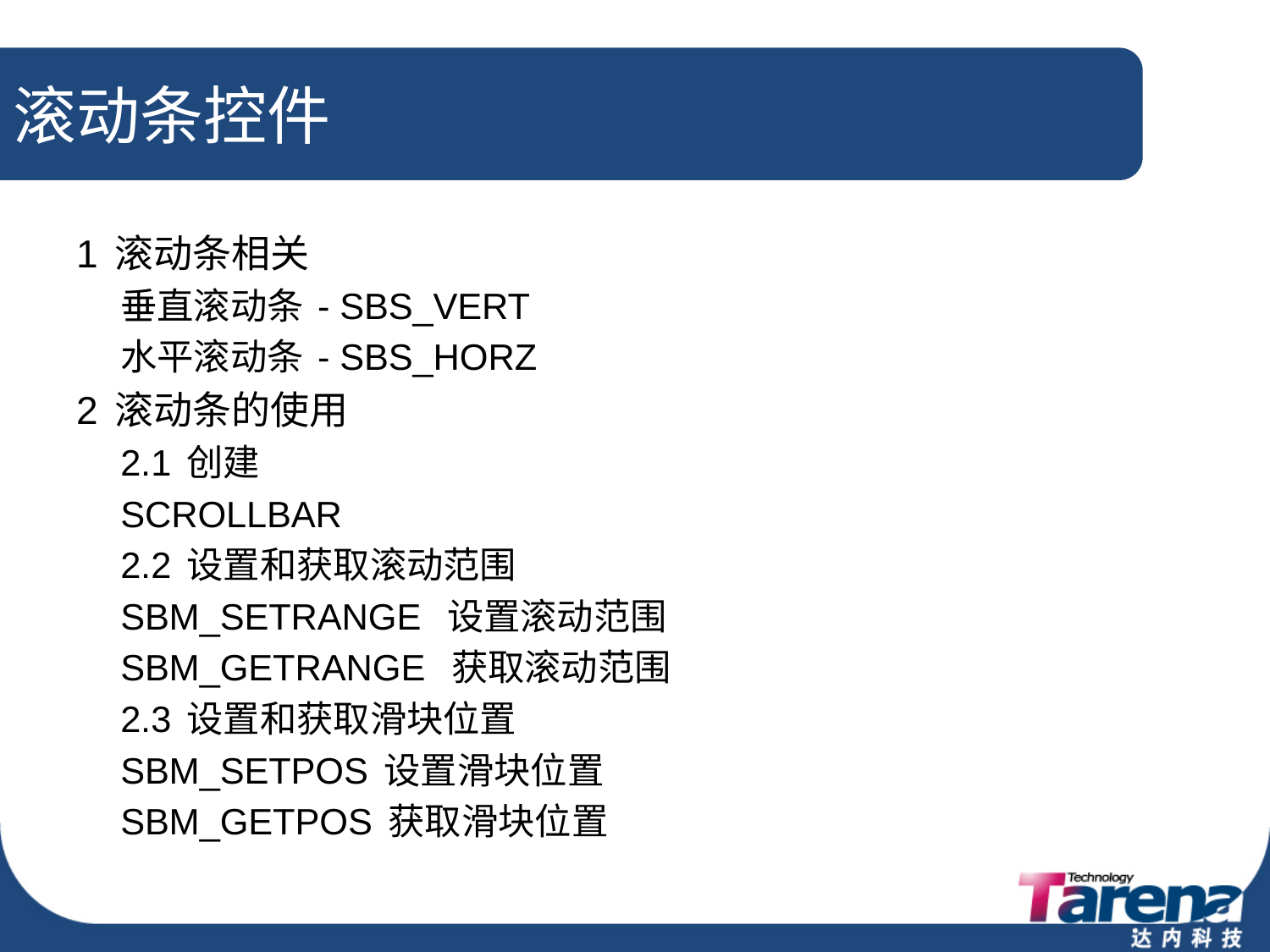

# 滚动条控件
1 滚动条相关
	垂直滚动条 - SBS_VERT
	水平滚动条 - SBS_HORZ
2 滚动条的使用
	2.1 创建
		SCROLLBAR
	2.2 设置和获取滚动范围
		SBM_SETRANGE  设置滚动范围
		SBM_GETRANGE  获取滚动范围
	2.3 设置和获取滑块位置
		SBM_SETPOS 设置滑块位置
		SBM_GETPOS 获取滑块位置